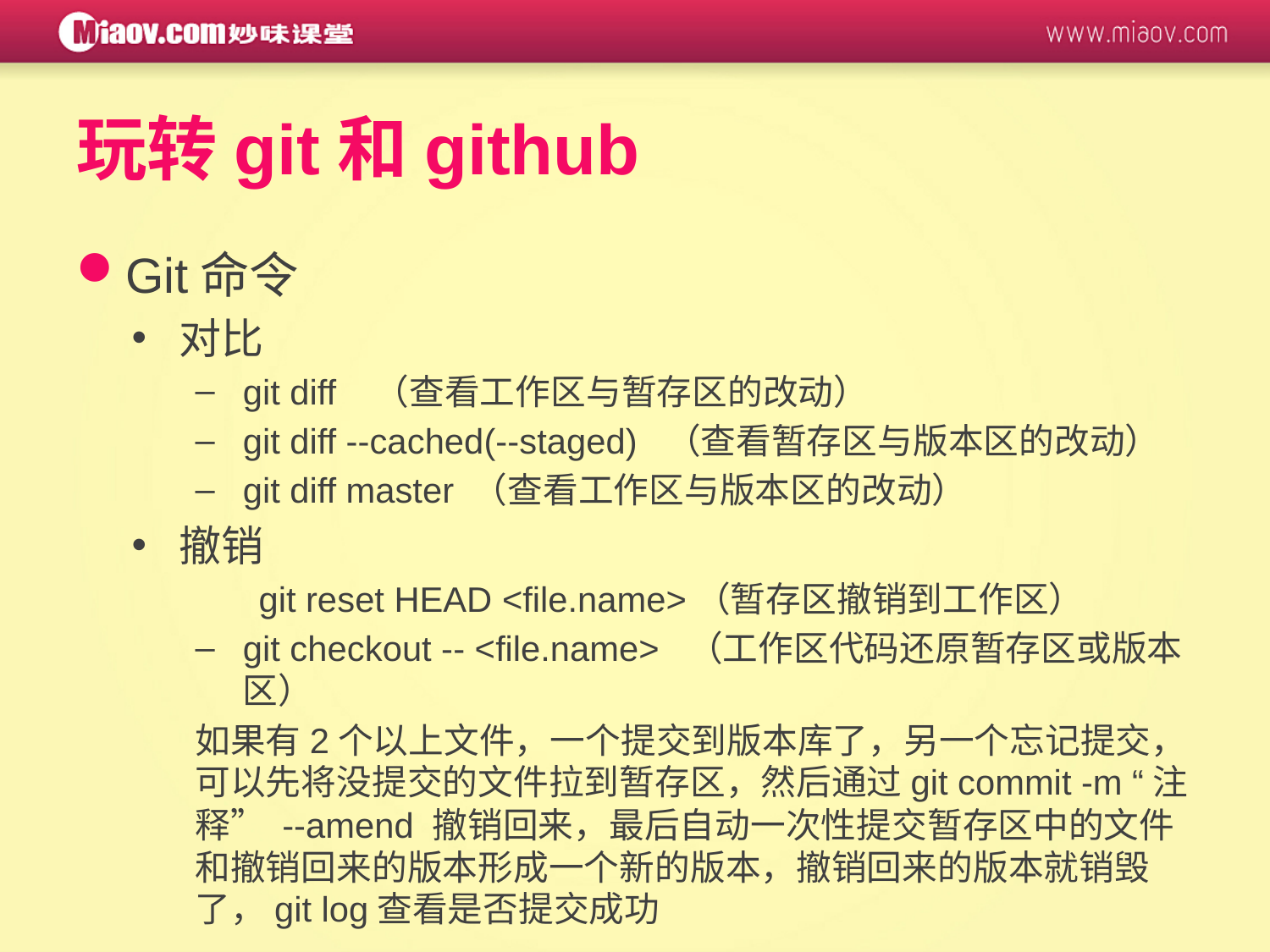

# 玩转git和github
Git命令
对比
git diff   （查看工作区与暂存区的改动）
git diff --cached(--staged)  （查看暂存区与版本区的改动）
git diff master （查看工作区与版本区的改动）
撤销
git reset HEAD <file.name>（暂存区撤销到工作区）
git checkout -- <file.name>  （工作区代码还原暂存区或版本区）
如果有2个以上文件，一个提交到版本库了，另一个忘记提交，可以先将没提交的文件拉到暂存区，然后通过git commit -m “注释” --amend 撤销回来，最后自动一次性提交暂存区中的文件和撤销回来的版本形成一个新的版本，撤销回来的版本就销毁了，git log查看是否提交成功